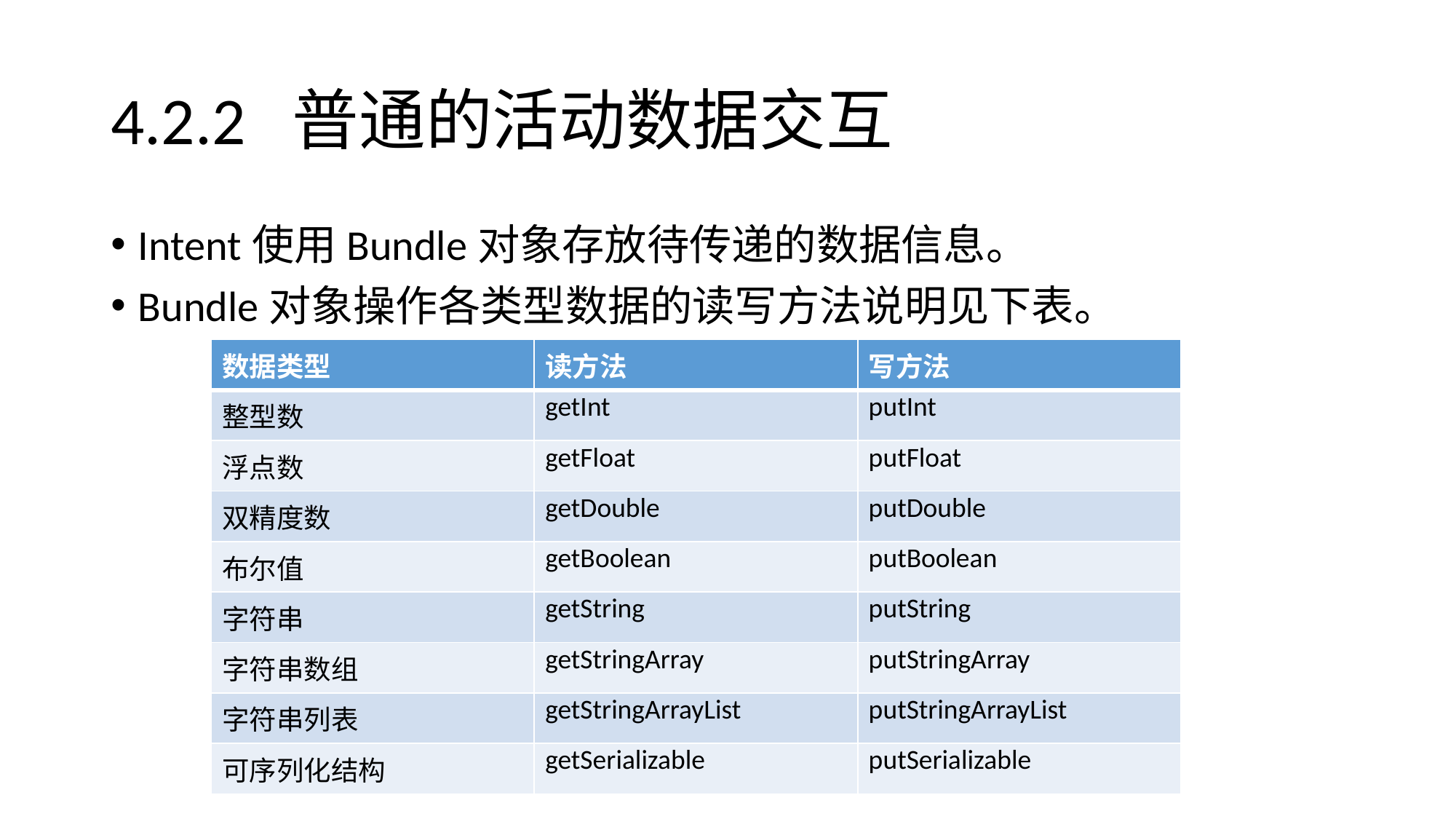

# 4.2.2  普通的活动数据交互
Intent使用Bundle对象存放待传递的数据信息。
Bundle对象操作各类型数据的读写方法说明见下表。

| 数据类型 | 读方法 | 写方法 |
| --- | --- | --- |
| 整型数 | getInt | putInt |
| 浮点数 | getFloat | putFloat |
| 双精度数 | getDouble | putDouble |
| 布尔值 | getBoolean | putBoolean |
| 字符串 | getString | putString |
| 字符串数组 | getStringArray | putStringArray |
| 字符串列表 | getStringArrayList | putStringArrayList |
| 可序列化结构 | getSerializable | putSerializable |